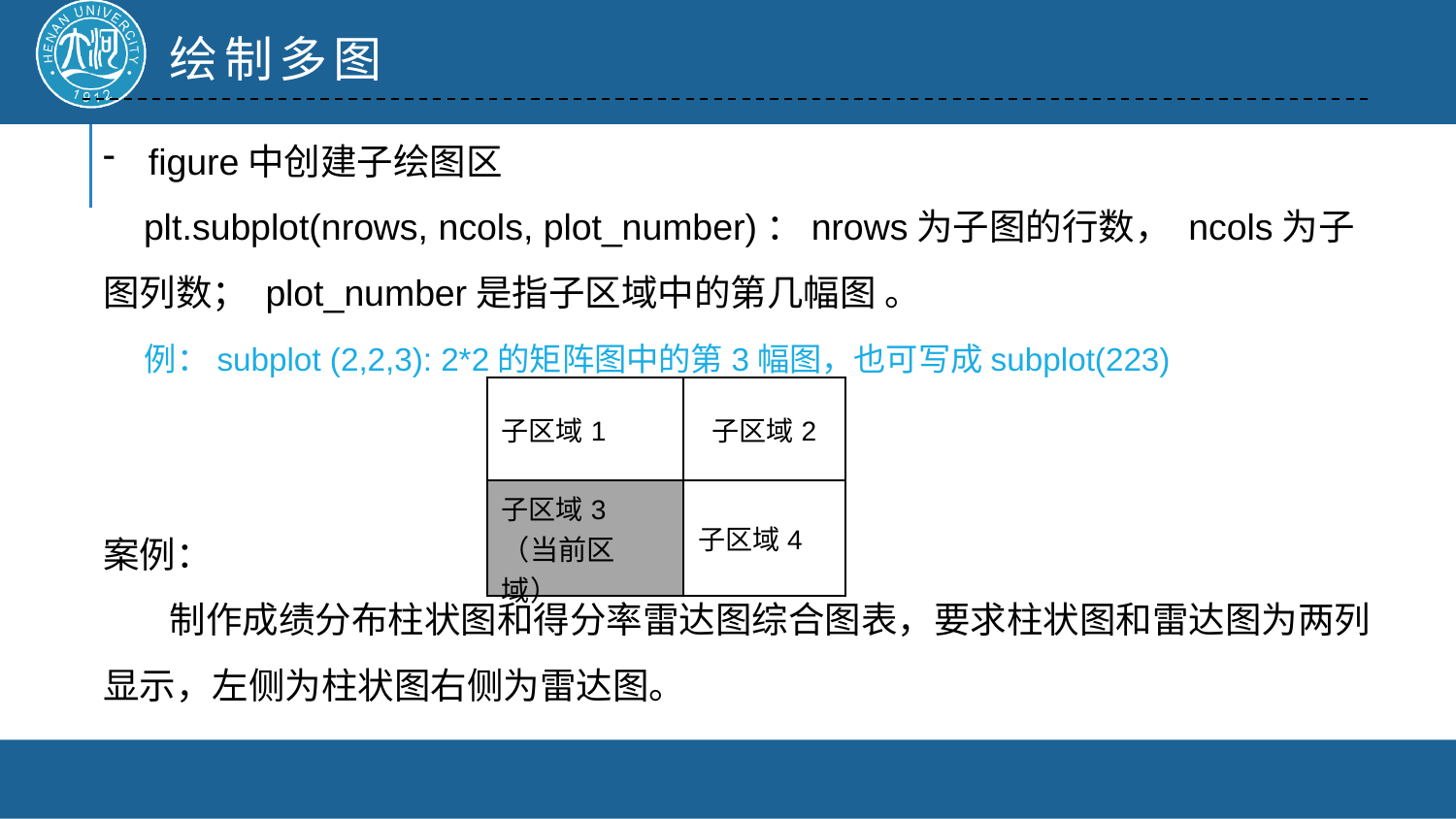

绘制多图
figure中创建子绘图区
    plt.subplot(nrows, ncols, plot_number)：nrows为子图的行数， ncols为子图列数； plot_number是指子区域中的第几幅图 。
    例：subplot (2,2,3): 2*2的矩阵图中的第3幅图，也可写成subplot(223)

案例：
       制作成绩分布柱状图和得分率雷达图综合图表，要求柱状图和雷达图为两列显示，左侧为柱状图右侧为雷达图。
| 子区域1 | 子区域2 |
| --- | --- |
| 子区域3 （当前区域） | 子区域4 |